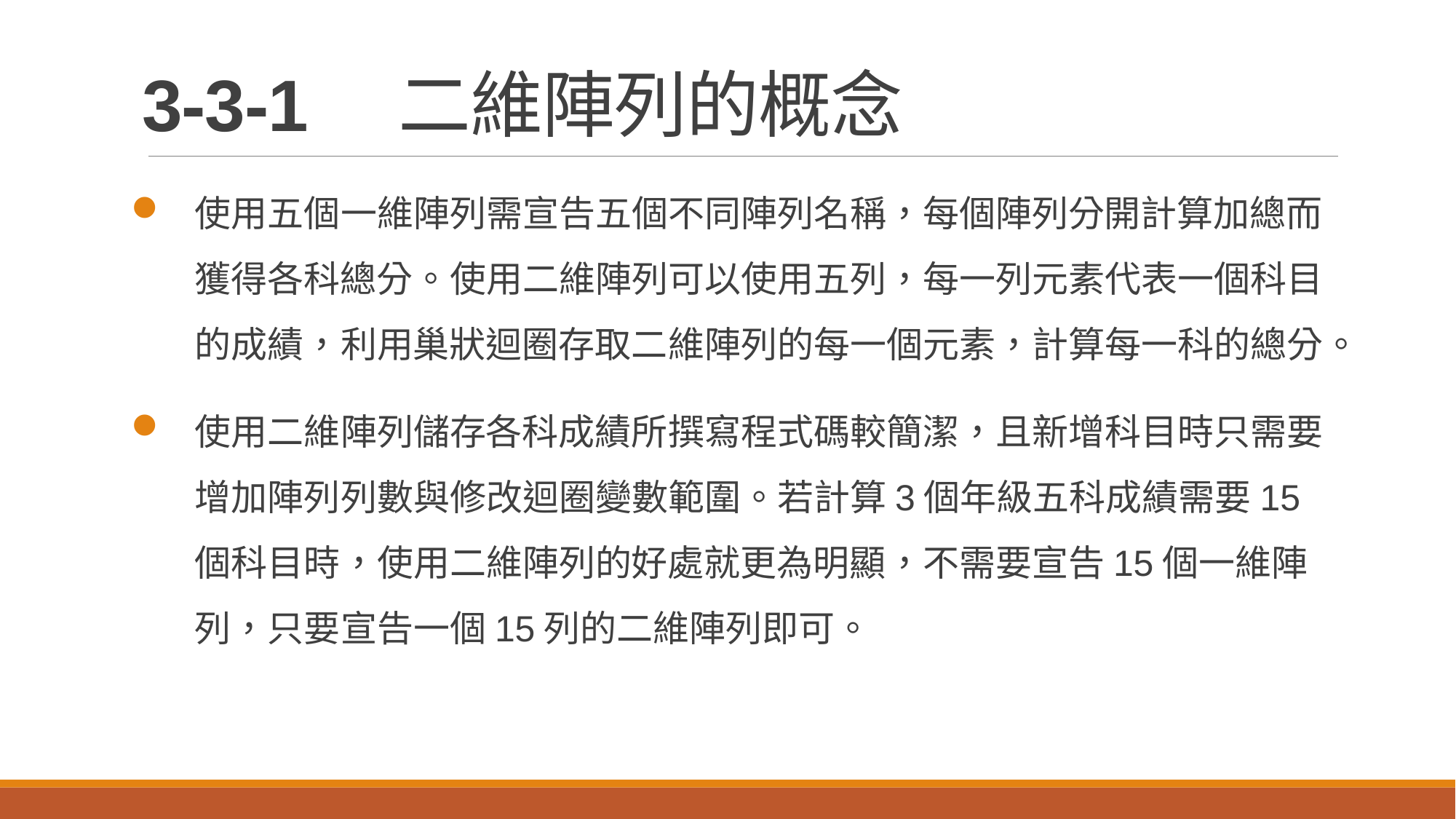

# 3-3-1　二維陣列的概念
使用五個一維陣列需宣告五個不同陣列名稱，每個陣列分開計算加總而獲得各科總分。使用二維陣列可以使用五列，每一列元素代表一個科目的成績，利用巢狀迴圈存取二維陣列的每一個元素，計算每一科的總分。
使用二維陣列儲存各科成績所撰寫程式碼較簡潔，且新增科目時只需要增加陣列列數與修改迴圈變數範圍。若計算3個年級五科成績需要15個科目時，使用二維陣列的好處就更為明顯，不需要宣告15個一維陣列，只要宣告一個15列的二維陣列即可。